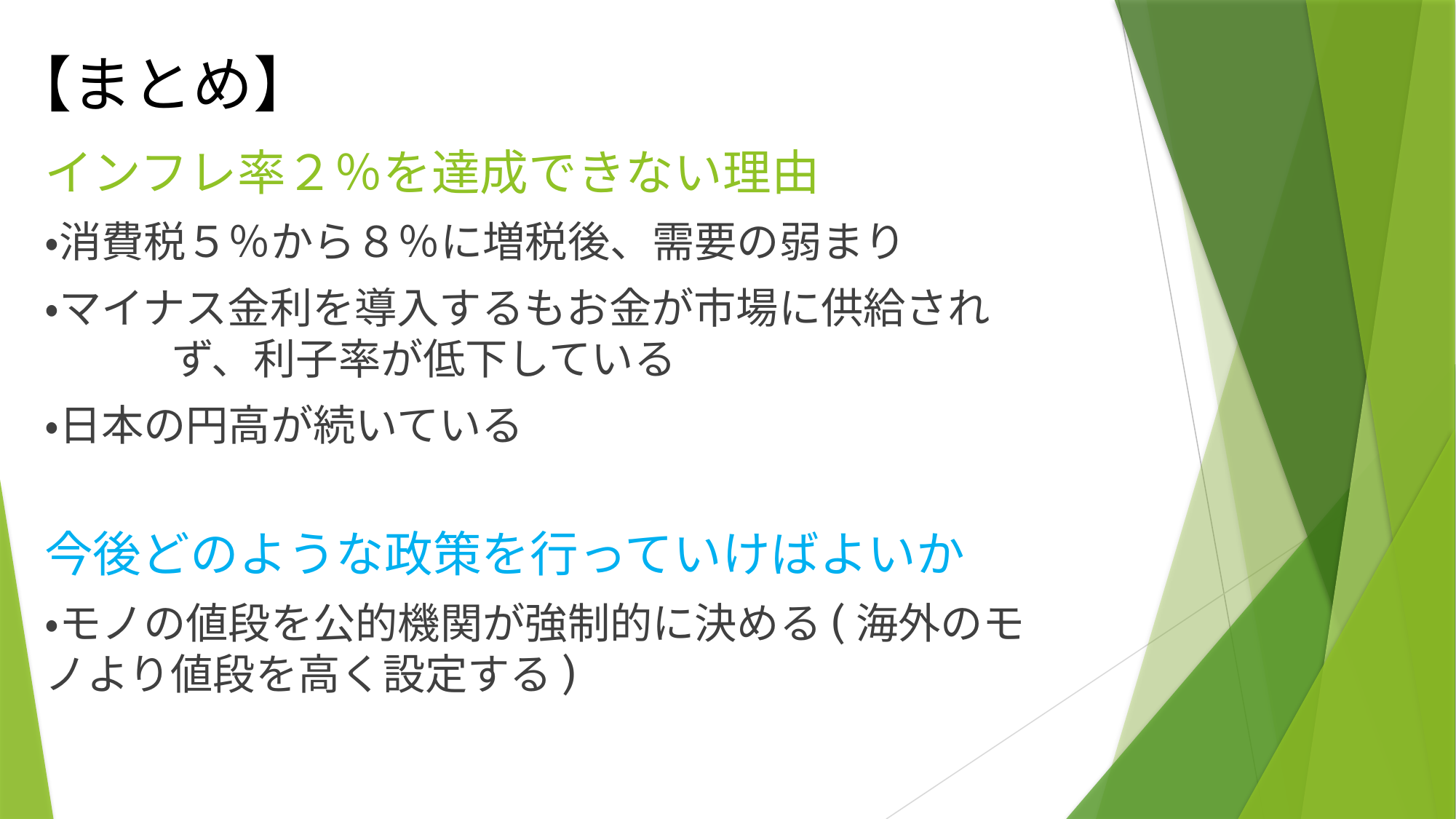

# 【まとめ】
インフレ率２％を達成できない理由
・消費税５％から８％に増税後、需要の弱まり
・マイナス金利を導入するもお金が市場に供給され　　　　ず、利子率が低下している
・日本の円高が続いている

今後どのような政策を行っていけばよいか
・モノの値段を公的機関が強制的に決める(海外のモノより値段を高く設定する)